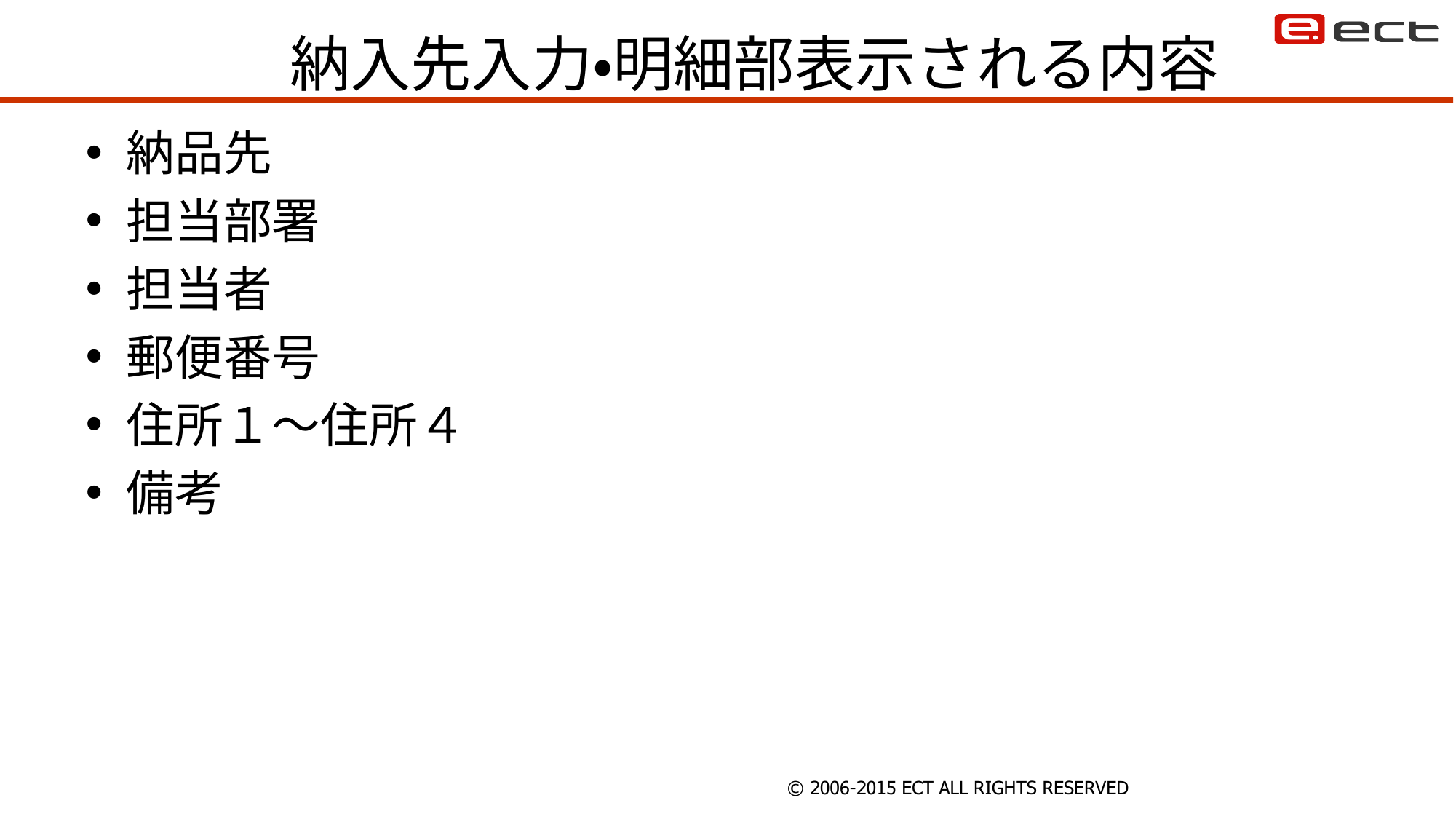

# 納入先入力・明細部表示される内容
納品先
担当部署
担当者
郵便番号
住所１～住所４
備考